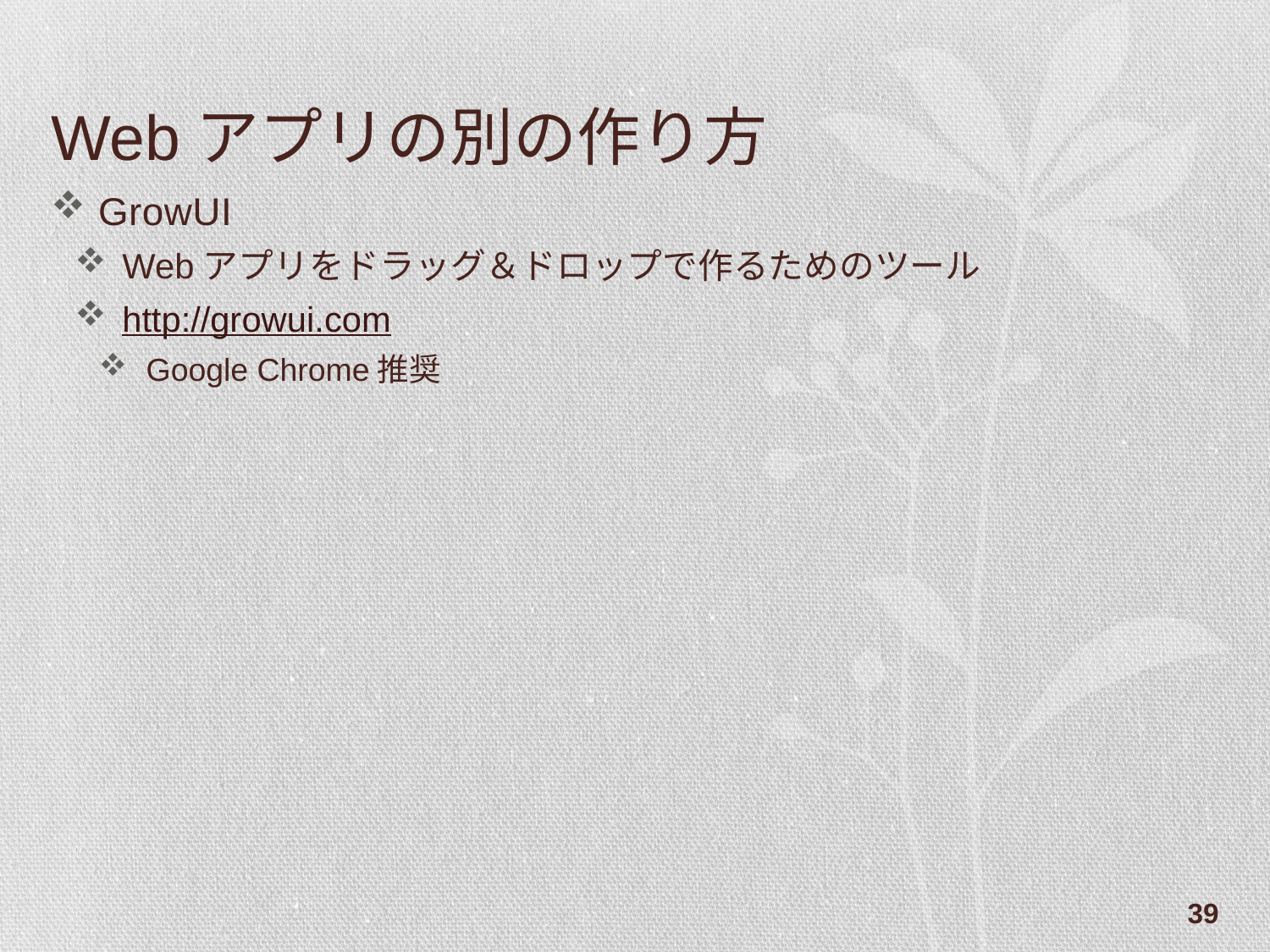

# Webアプリの別の作り方
GrowUI
Webアプリをドラッグ＆ドロップで作るためのツール
http://growui.com
Google Chrome推奨
39